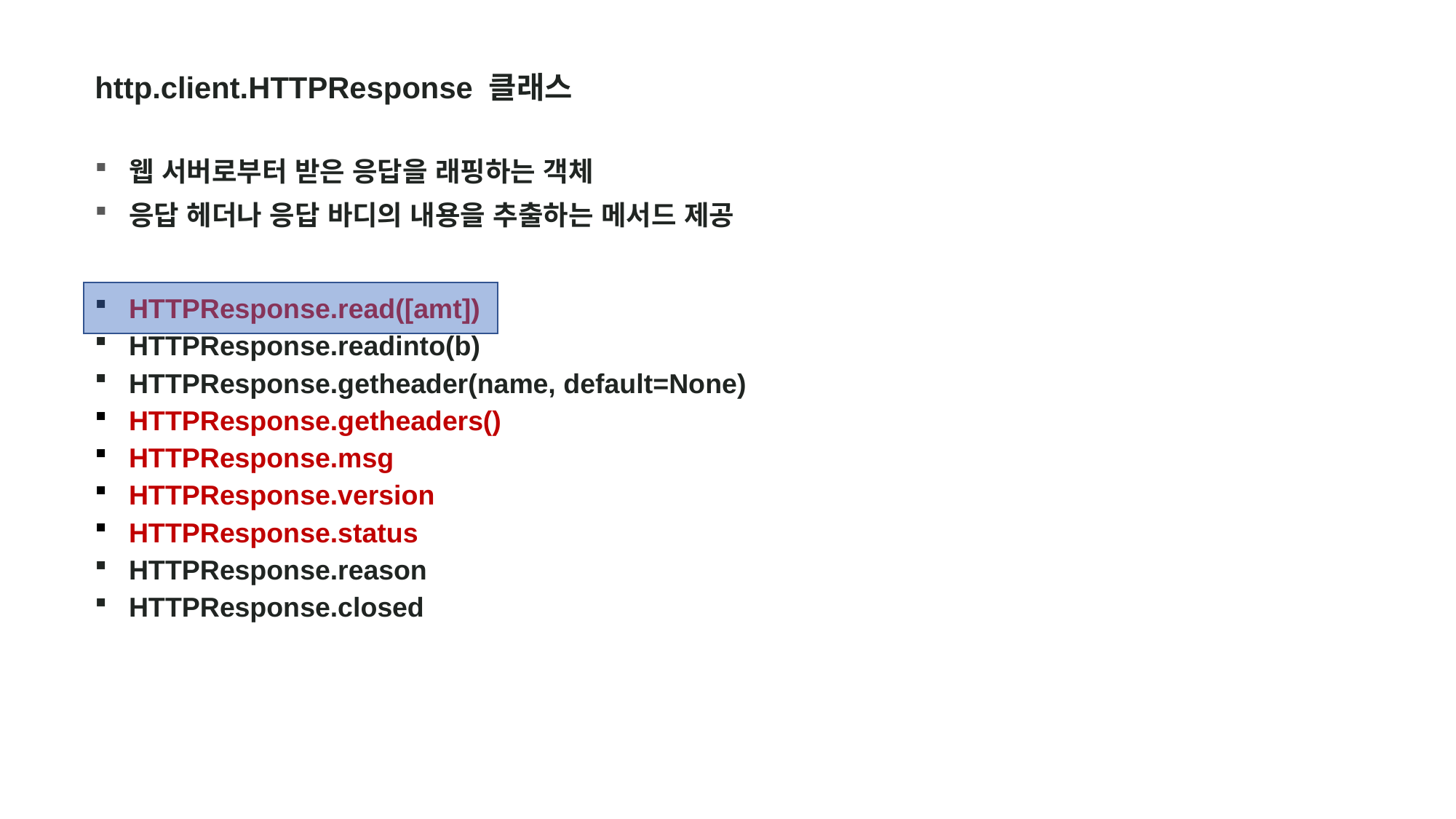

http.client.HTTPResponse 클래스
웹 서버로부터 받은 응답을 래핑하는 객체
응답 헤더나 응답 바디의 내용을 추출하는 메서드 제공

HTTPResponse.read([amt])
HTTPResponse.readinto(b)
HTTPResponse.getheader(name, default=None)
HTTPResponse.getheaders()
HTTPResponse.msg
HTTPResponse.version
HTTPResponse.status
HTTPResponse.reason
HTTPResponse.closed